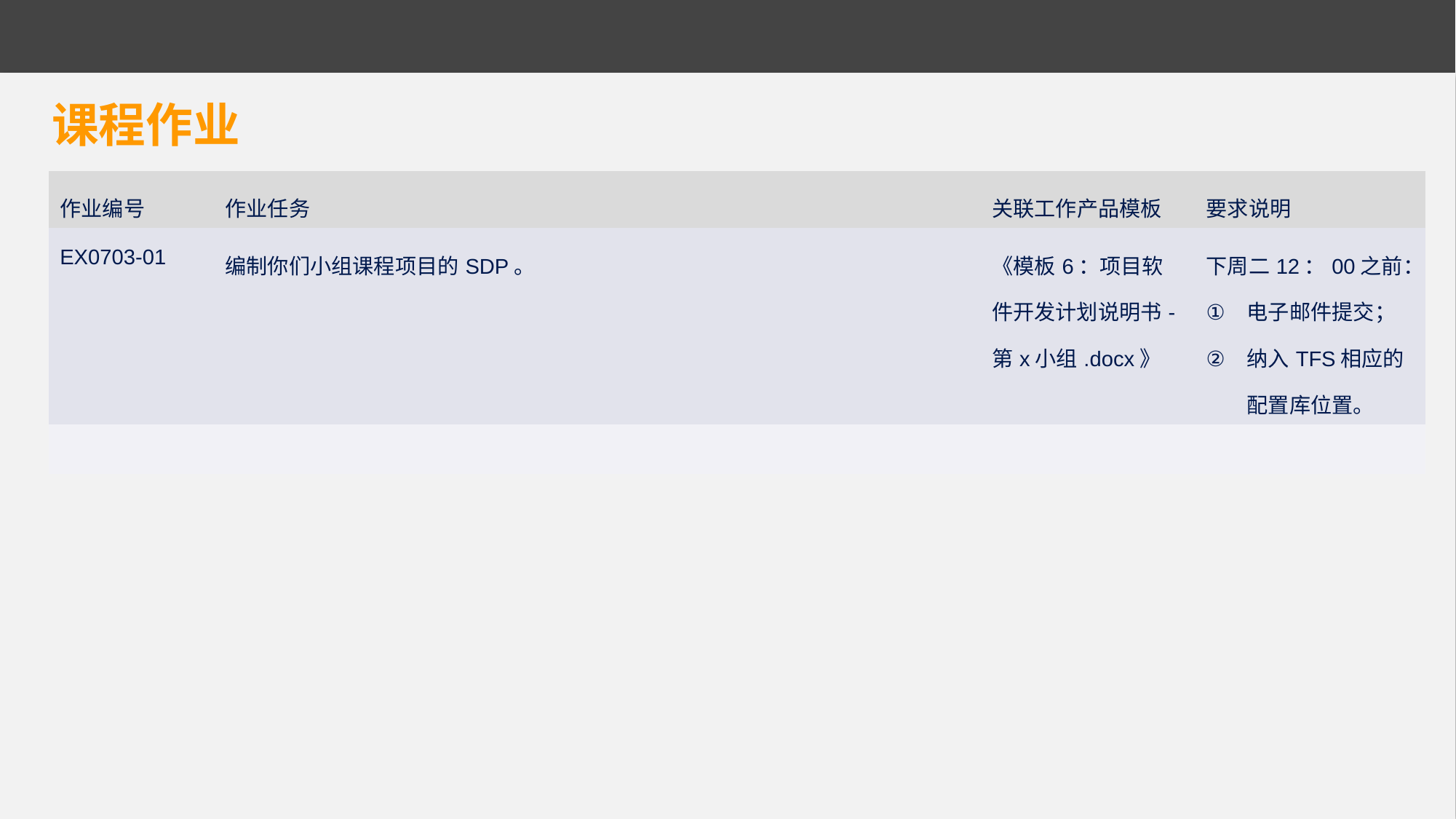

课程作业
| 作业编号 | 作业任务 | 关联工作产品模板 | 要求说明 |
| --- | --- | --- | --- |
| EX0703-01 | 编制你们小组课程项目的SDP。 | 《模板6：项目软件开发计划说明书-第x小组.docx》 | 下周二12：00之前： 电子邮件提交； 纳入TFS相应的配置库位置。 |
|  |  |  |  |